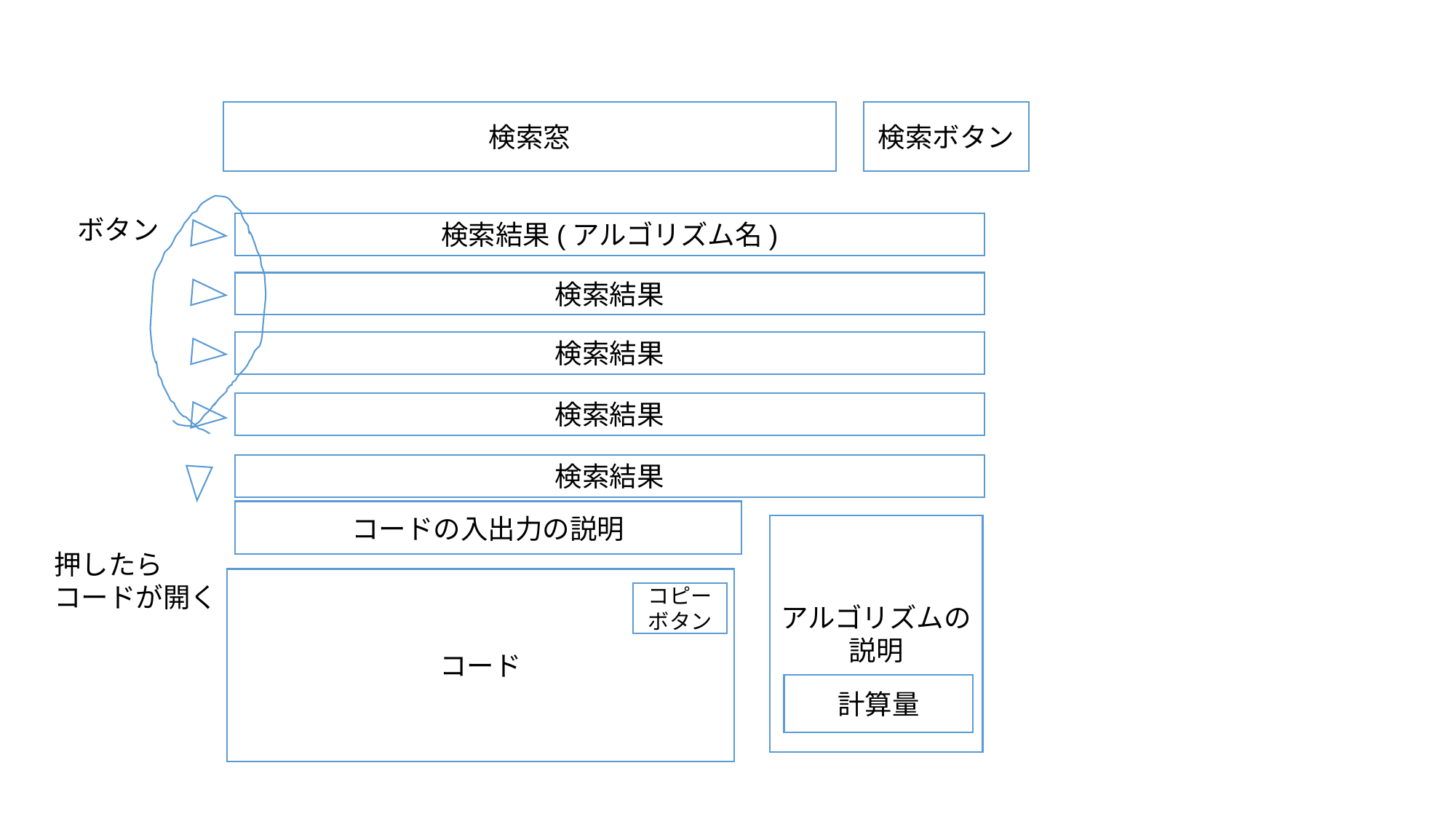

検索窓
検索ボタン

ボタン
検索結果(アルゴリズム名)

検索結果

検索結果

検索結果

検索結果

コードの入出力の説明
アルゴリズムの説明
押したら
コードが開く
コード
コピーボタン
計算量